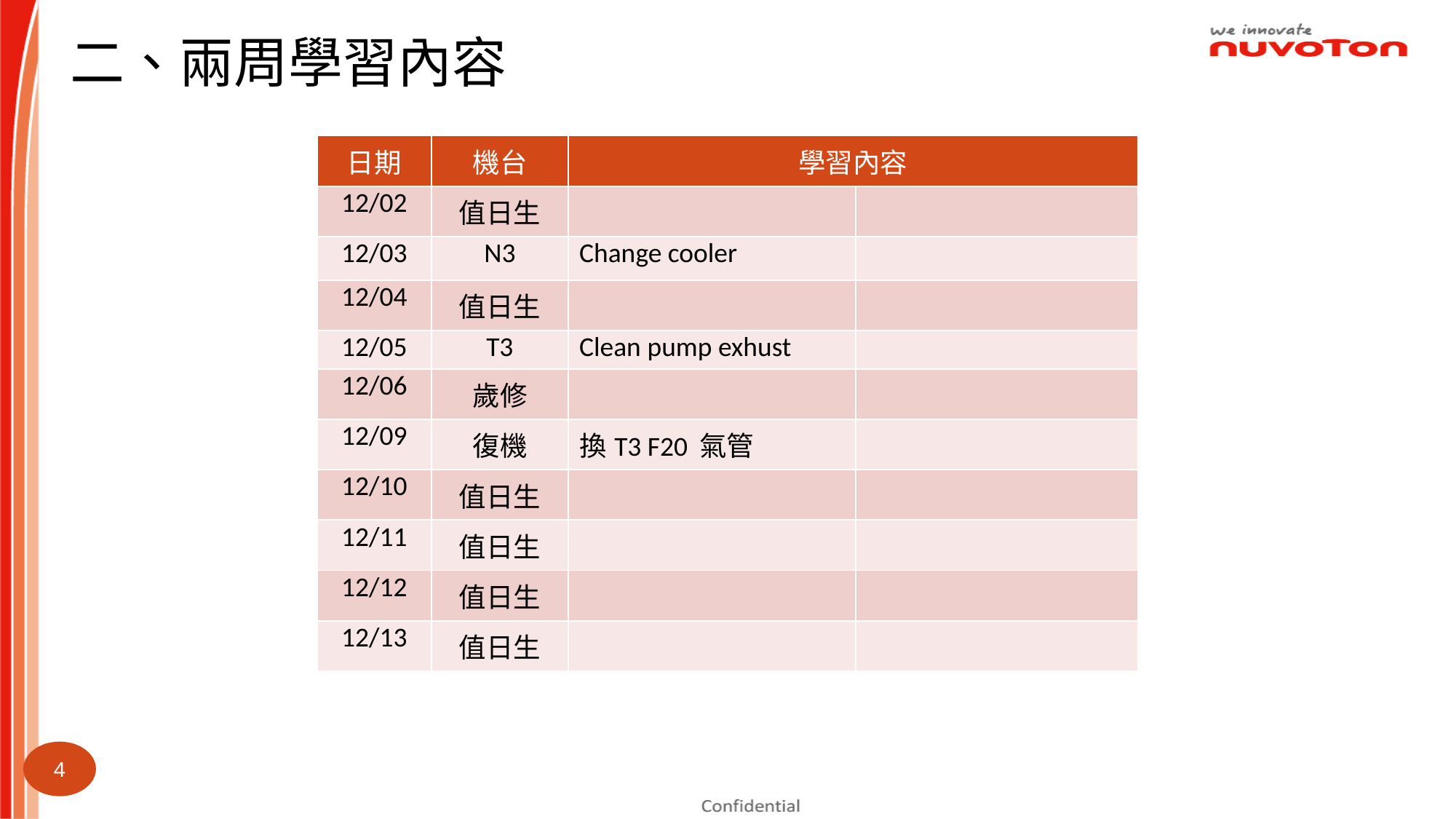

二、兩周學習內容
| 日期 | 機台 | 學習內容 |  |
| --- | --- | --- | --- |
| 12/02 | 值日生 |  |  |
| 12/03 | N3 | Change cooler |  |
| 12/04 | 值日生 |  |  |
| 12/05 | T3 | Clean pump exhust |  |
| 12/06 | 歲修 |  |  |
| 12/09 | 復機 | 換T3 F20 氣管 |  |
| 12/10 | 值日生 |  |  |
| 12/11 | 值日生 |  |  |
| 12/12 | 值日生 |  |  |
| 12/13 | 值日生 |  |  |
4